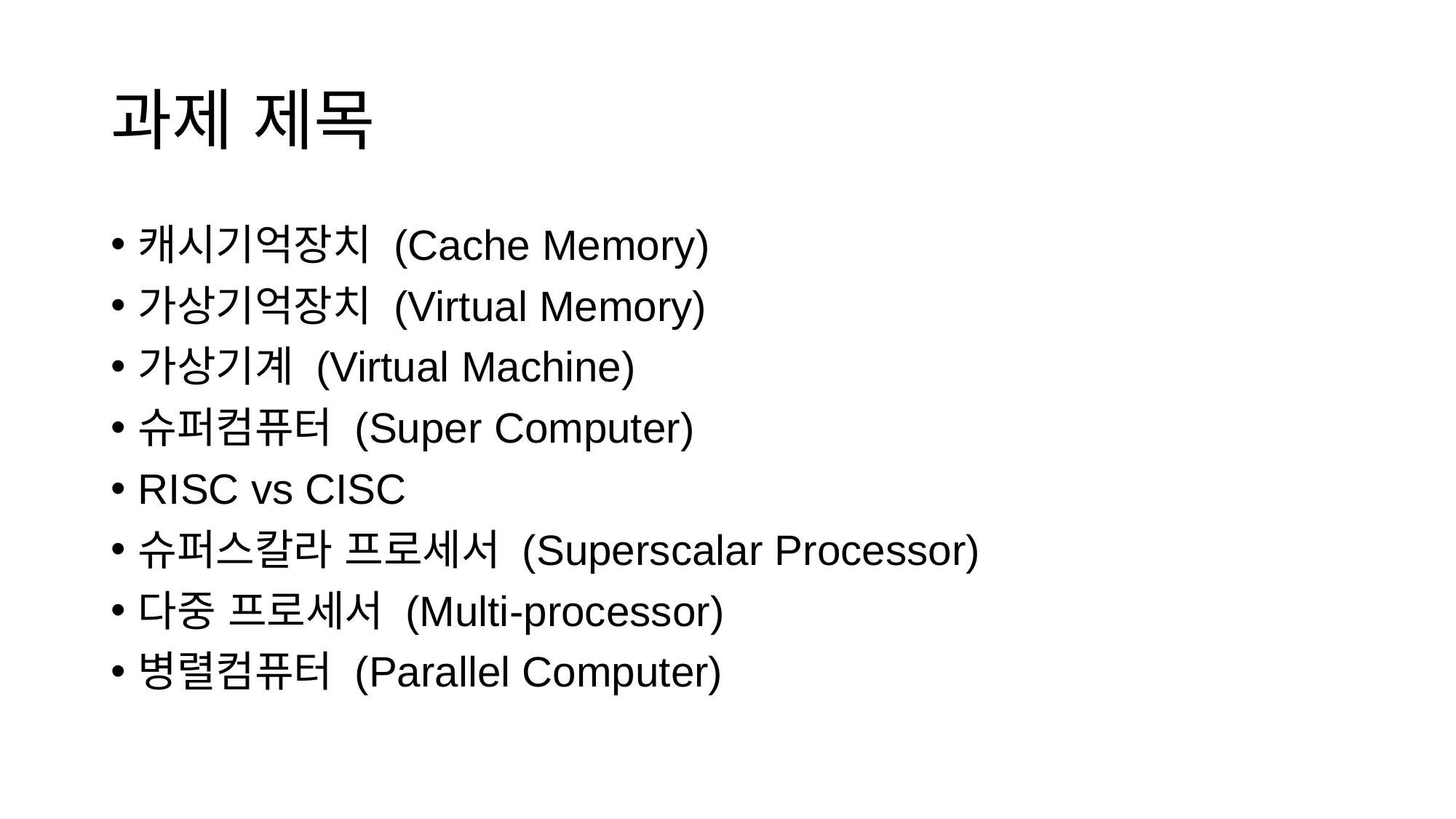

# 과제 제목
캐시기억장치 (Cache Memory)
가상기억장치 (Virtual Memory)
가상기계 (Virtual Machine)
슈퍼컴퓨터 (Super Computer)
RISC vs CISC
슈퍼스칼라 프로세서 (Superscalar Processor)
다중 프로세서 (Multi-processor)
병렬컴퓨터 (Parallel Computer)